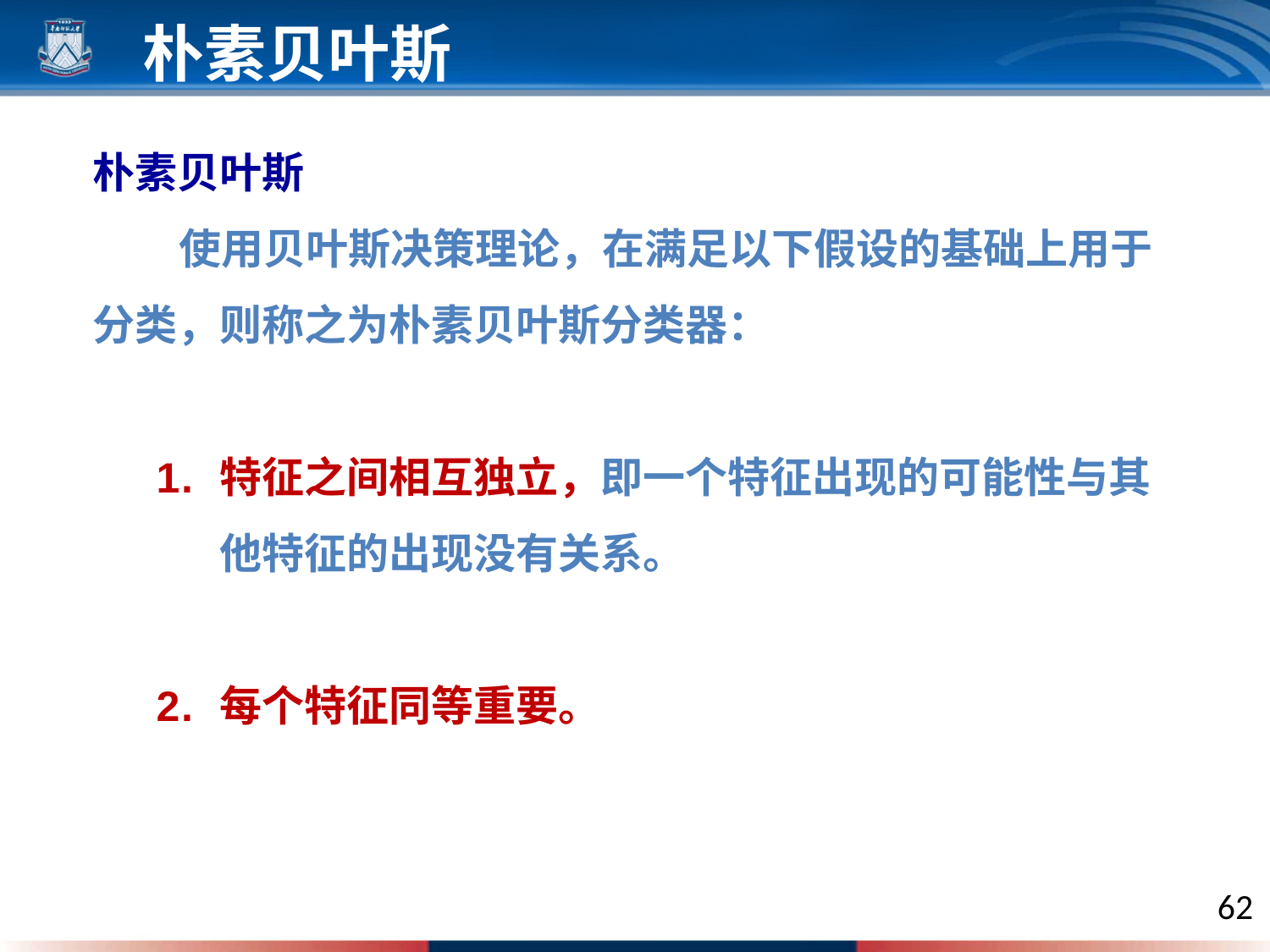

朴素贝叶斯
朴素贝叶斯
        使用贝叶斯决策理论，在满足以下假设的基础上用于分类，则称之为朴素贝叶斯分类器：

特征之间相互独立，即一个特征出现的可能性与其他特征的出现没有关系。

每个特征同等重要。